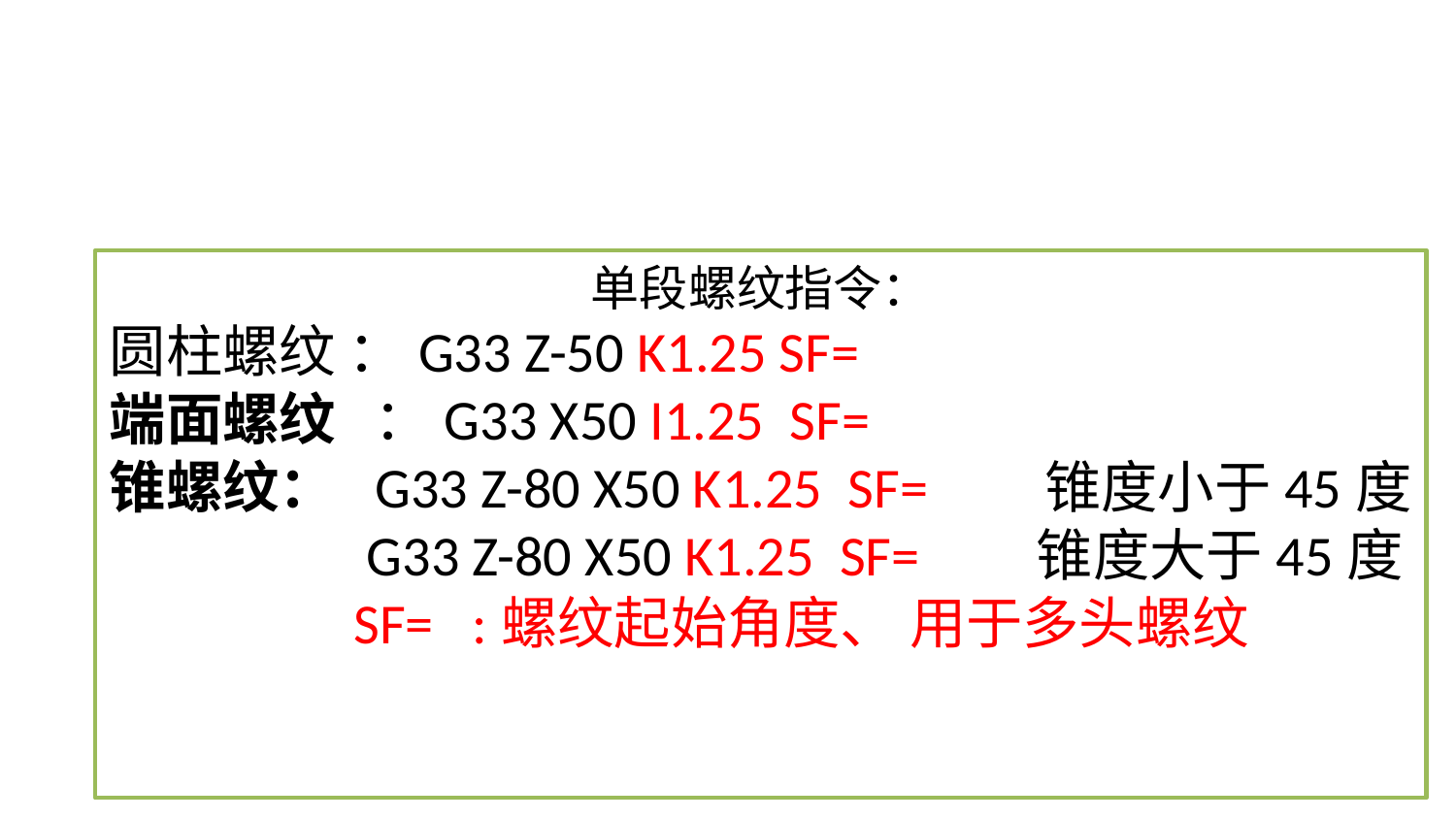

单段螺纹指令：
圆柱螺纹 ：G33 Z-50 K1.25 SF=
端面螺纹   ：G33 X50 I1.25  SF=
锥螺纹：  G33 Z-80 X50 K1.25  SF=        锥度小于45度
                    G33 Z-80 X50 K1.25  SF=        锥度大于45度
                   SF=   :螺纹起始角度、 用于多头螺纹

G04 H2